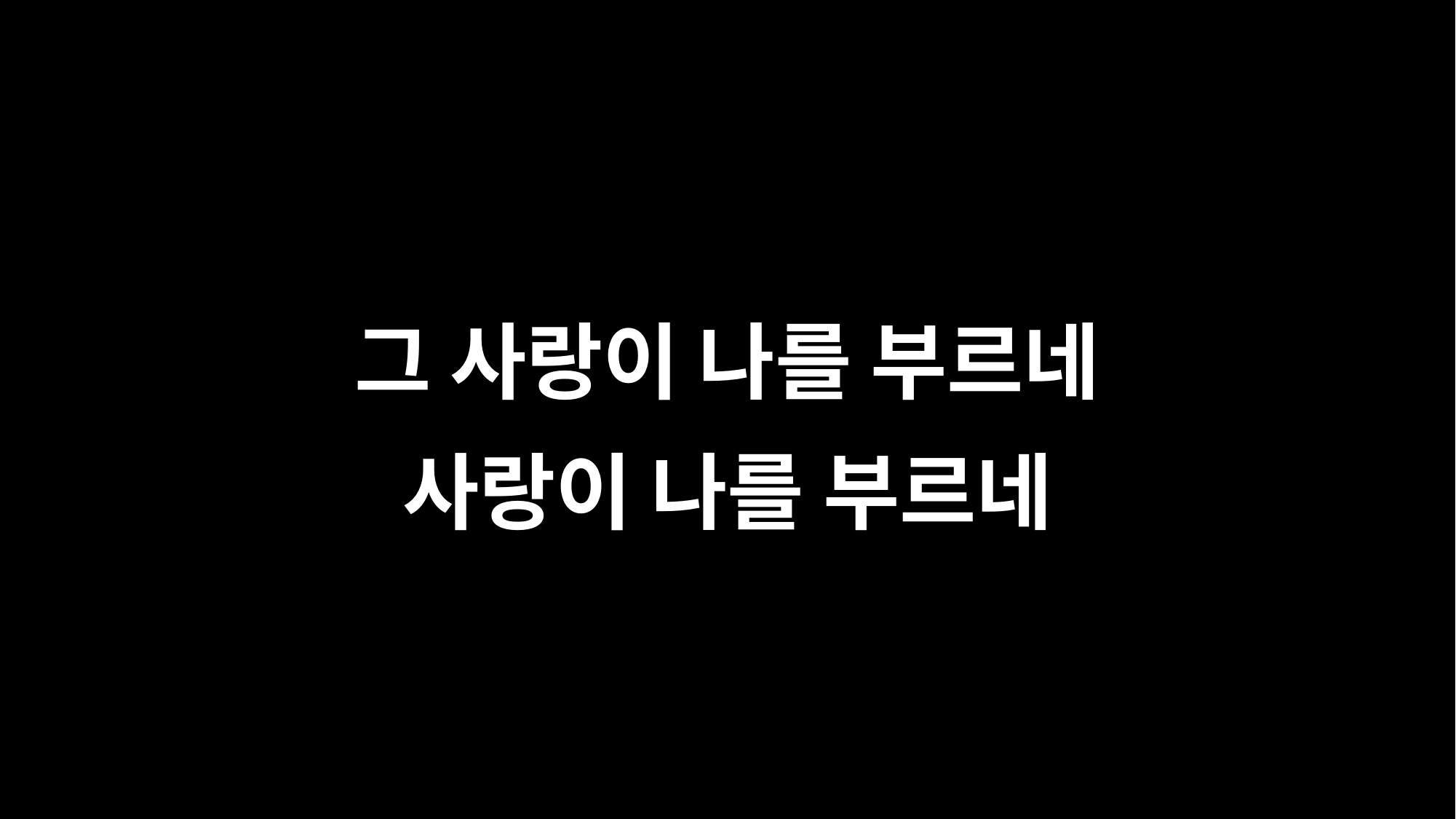

그 사랑이 나를 부르네
사랑이 나를 부르네